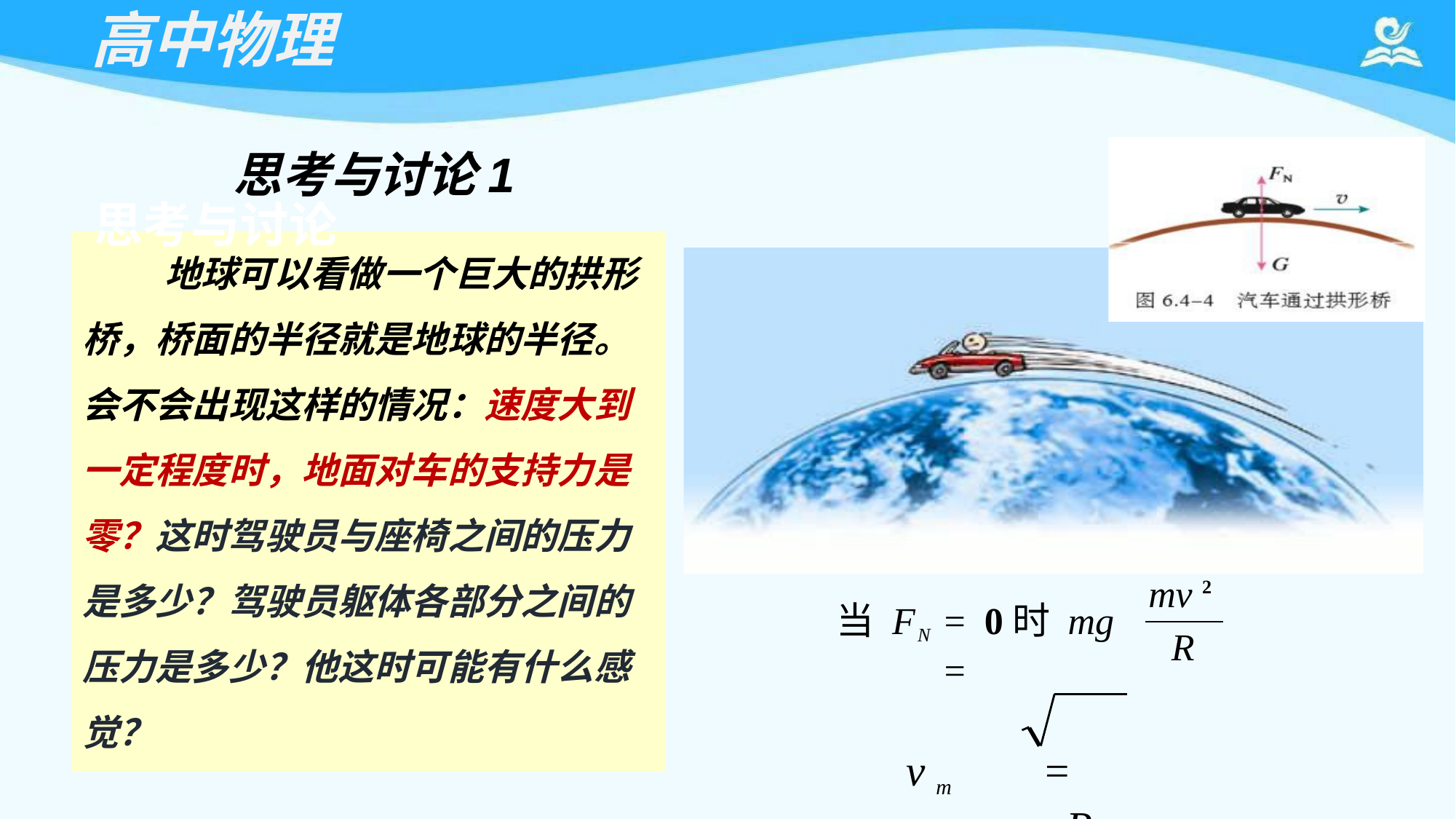

# 高中物理

思考与讨论1
思考与讨论
地球可以看做一个巨大的拱形

桥，桥面的半径就是地球的半径。 会不会出现这样的情况：速度大到 一定程度时，地面对车的支持力是 零？这时驾驶员与座椅之间的压力 是多少？驾驶员躯体各部分之间的 压力是多少？他这时可能有什么感 觉？
mv 2
当 FN	=  0时 mg	=

v m	=	gR
R